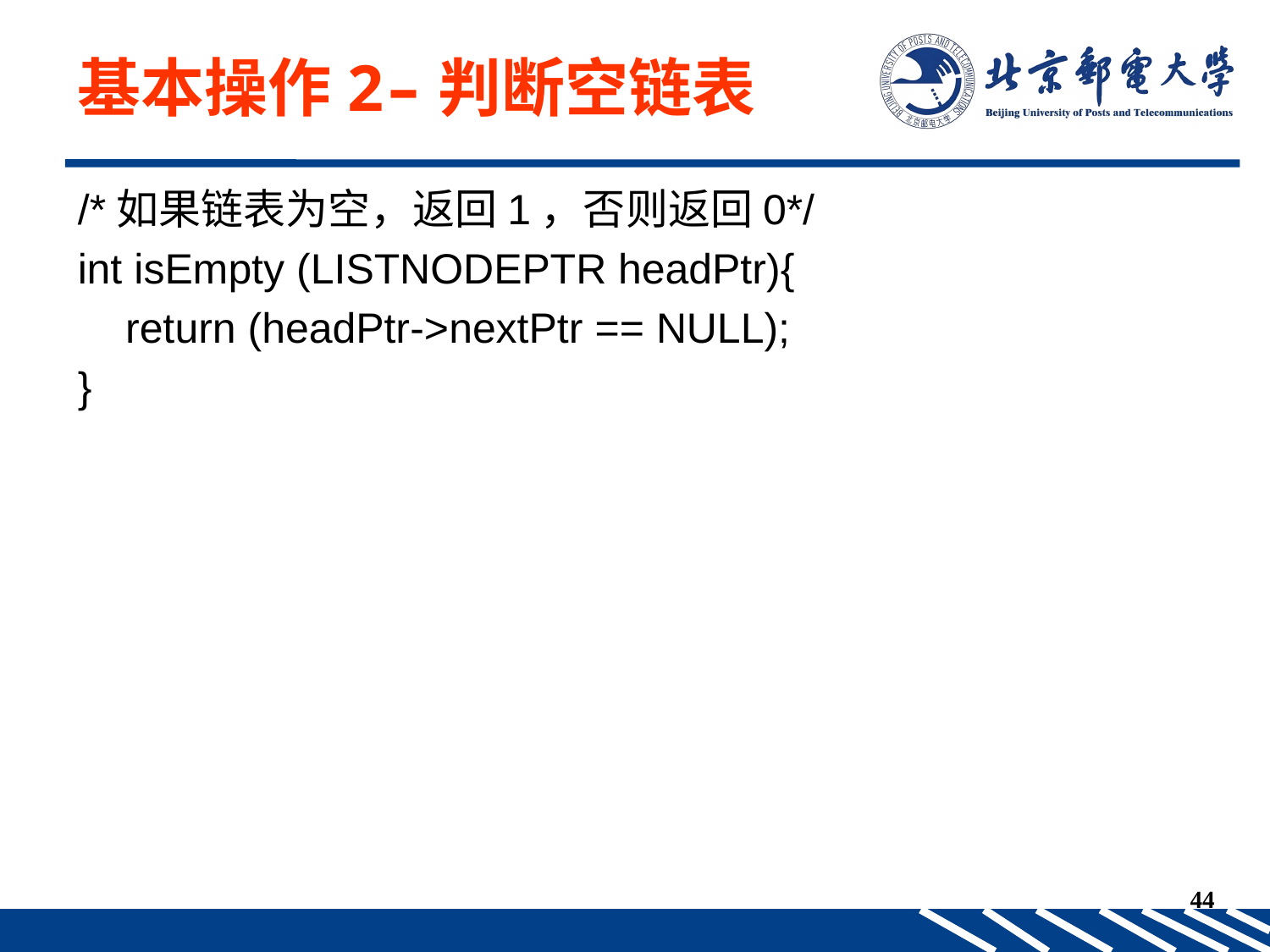

基本操作2–判断空链表
/*如果链表为空，返回1，否则返回0*/
int isEmpty (LISTNODEPTR headPtr){
	return (headPtr->nextPtr == NULL);
}
44